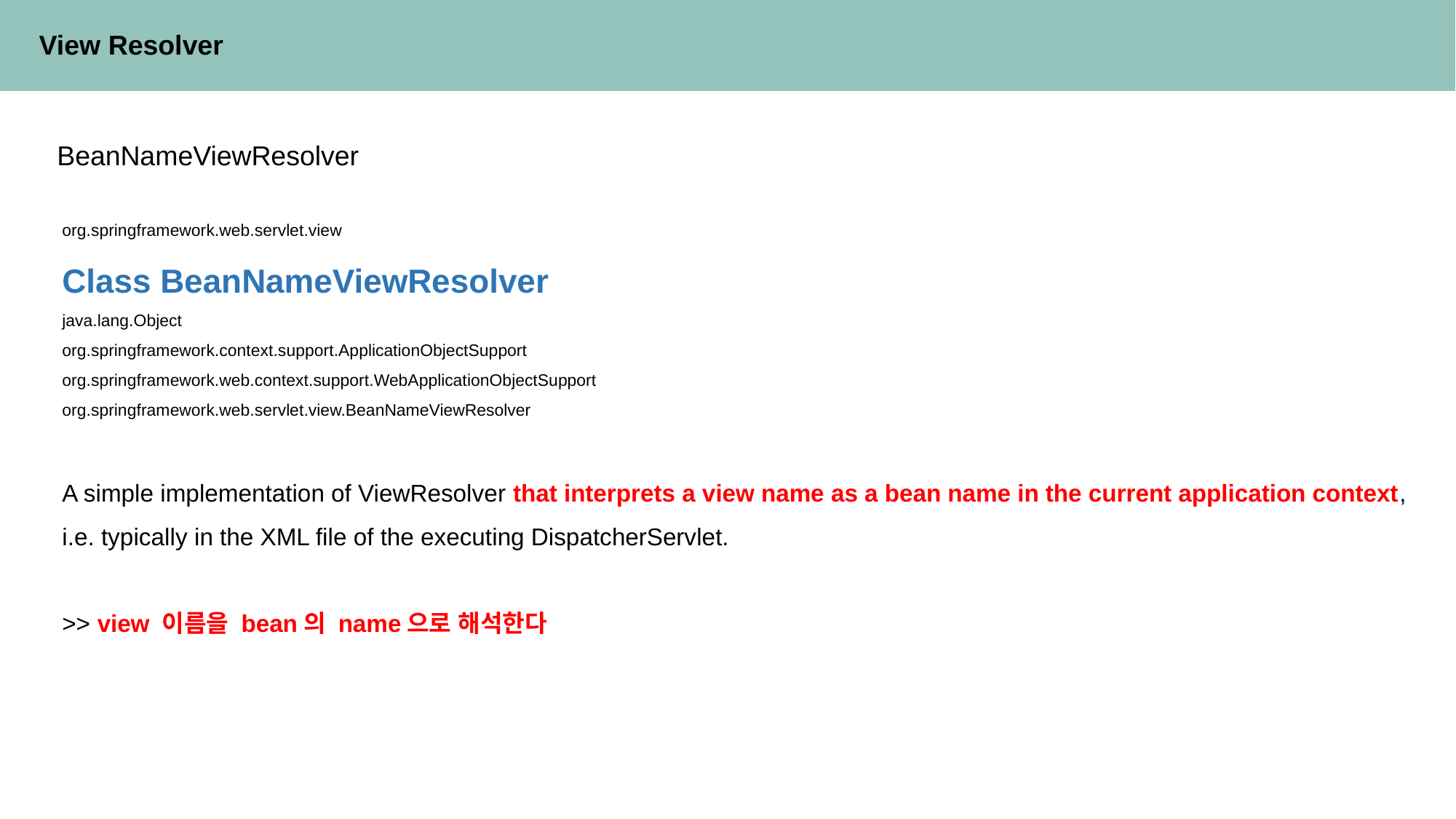

View Resolver
BeanNameViewResolver
org.springframework.web.servlet.view
Class BeanNameViewResolver
java.lang.Object
org.springframework.context.support.ApplicationObjectSupport
org.springframework.web.context.support.WebApplicationObjectSupport
org.springframework.web.servlet.view.BeanNameViewResolver

A simple implementation of ViewResolver that interprets a view name as a bean name in the current application context, i.e. typically in the XML file of the executing DispatcherServlet.

>> view 이름을 bean의 name으로 해석한다